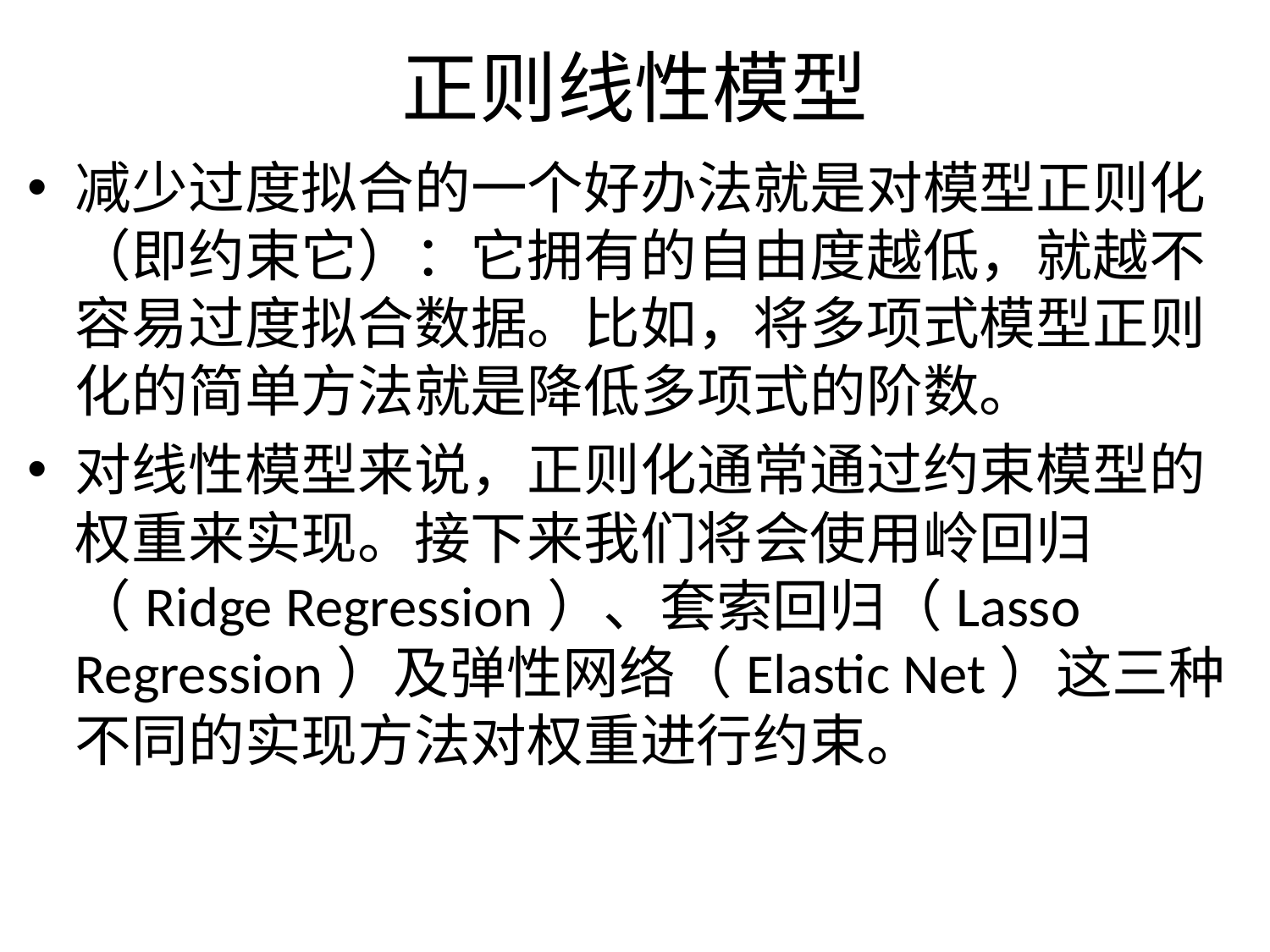

# 正则线性模型
减少过度拟合的一个好办法就是对模型正则化（即约束它）：它拥有的自由度越低，就越不容易过度拟合数据。比如，将多项式模型正则化的简单方法就是降低多项式的阶数。
对线性模型来说，正则化通常通过约束模型的权重来实现。接下来我们将会使用岭回归（Ridge Regression）、套索回归（Lasso Regression）及弹性网络（Elastic Net）这三种不同的实现方法对权重进行约束。